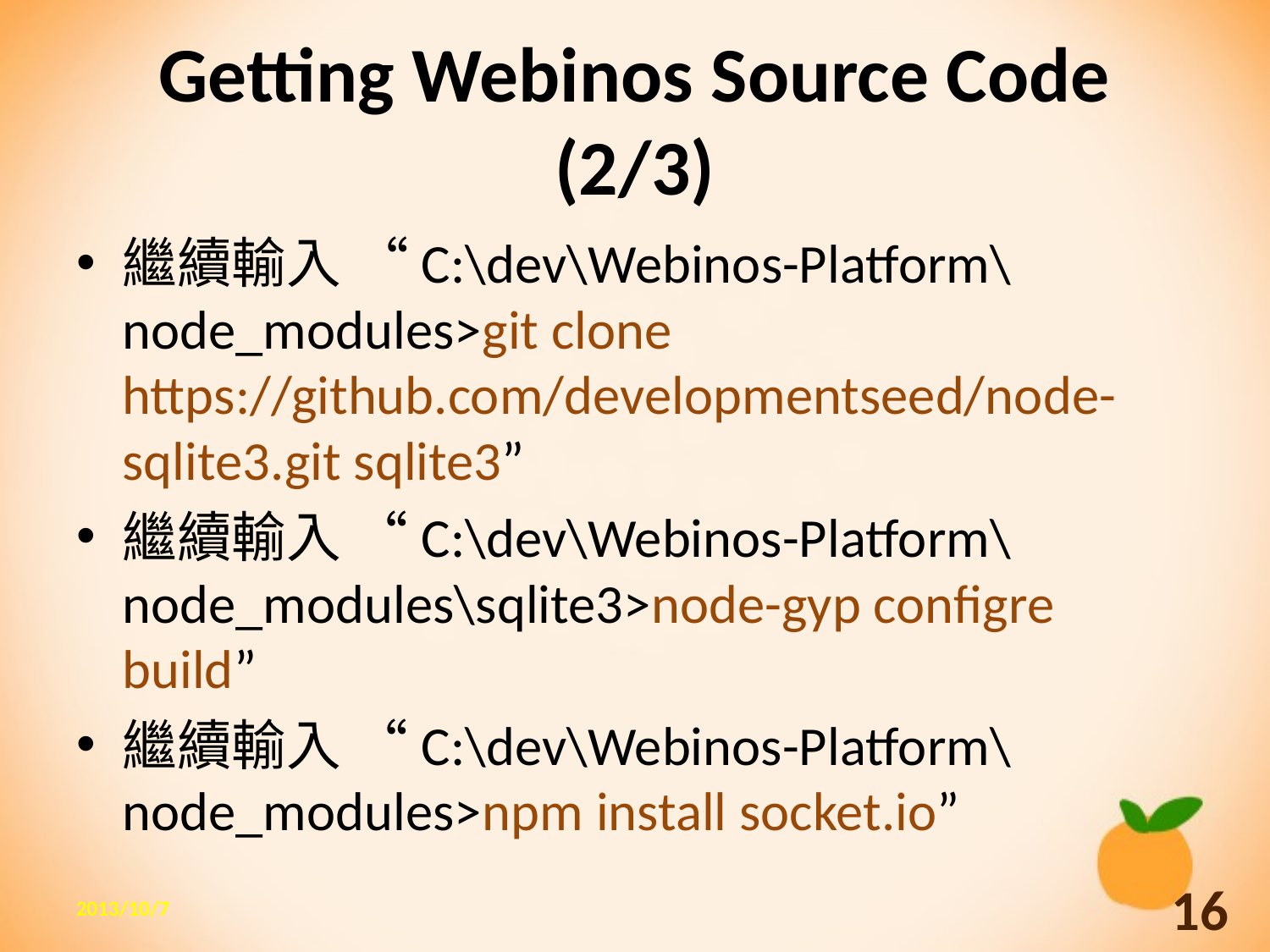

# Getting Webinos Source Code (2/3)
繼續輸入 “C:\dev\Webinos-Platform\node_modules>git clone https://github.com/developmentseed/node-sqlite3.git sqlite3”
繼續輸入 “C:\dev\Webinos-Platform\node_modules\sqlite3>node-gyp configre build”
繼續輸入 “C:\dev\Webinos-Platform\node_modules>npm install socket.io”

2013/10/7
16